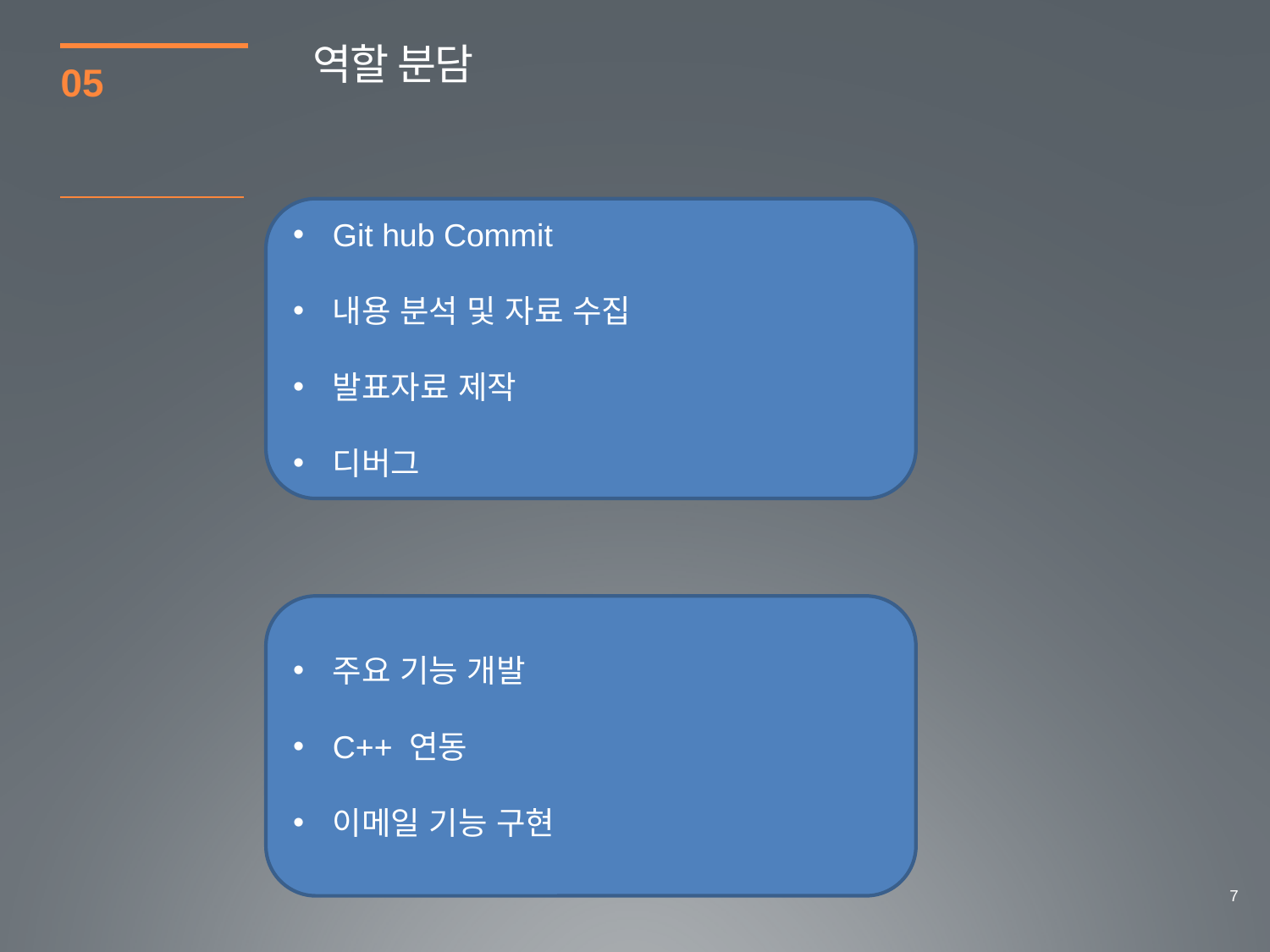

역할 분담
05

Git hub Commit

내용 분석 및 자료 수집

발표자료 제작

디버그

주요 기능 개발

C++ 연동

이메일 기능 구현